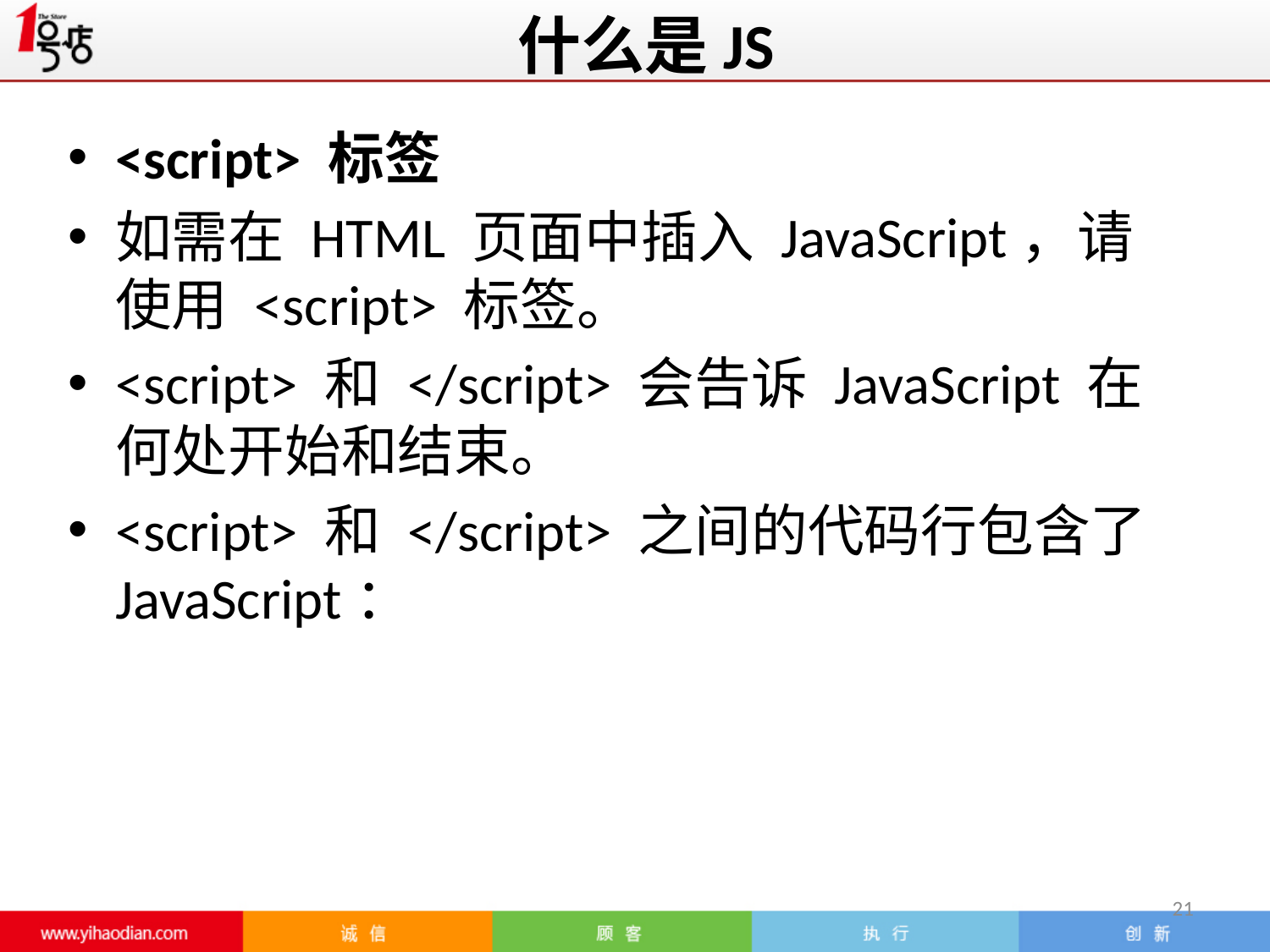

# 什么是JS
<script> 标签
如需在 HTML 页面中插入 JavaScript，请使用 <script> 标签。
<script> 和 </script> 会告诉 JavaScript 在何处开始和结束。
<script> 和 </script> 之间的代码行包含了 JavaScript：

21